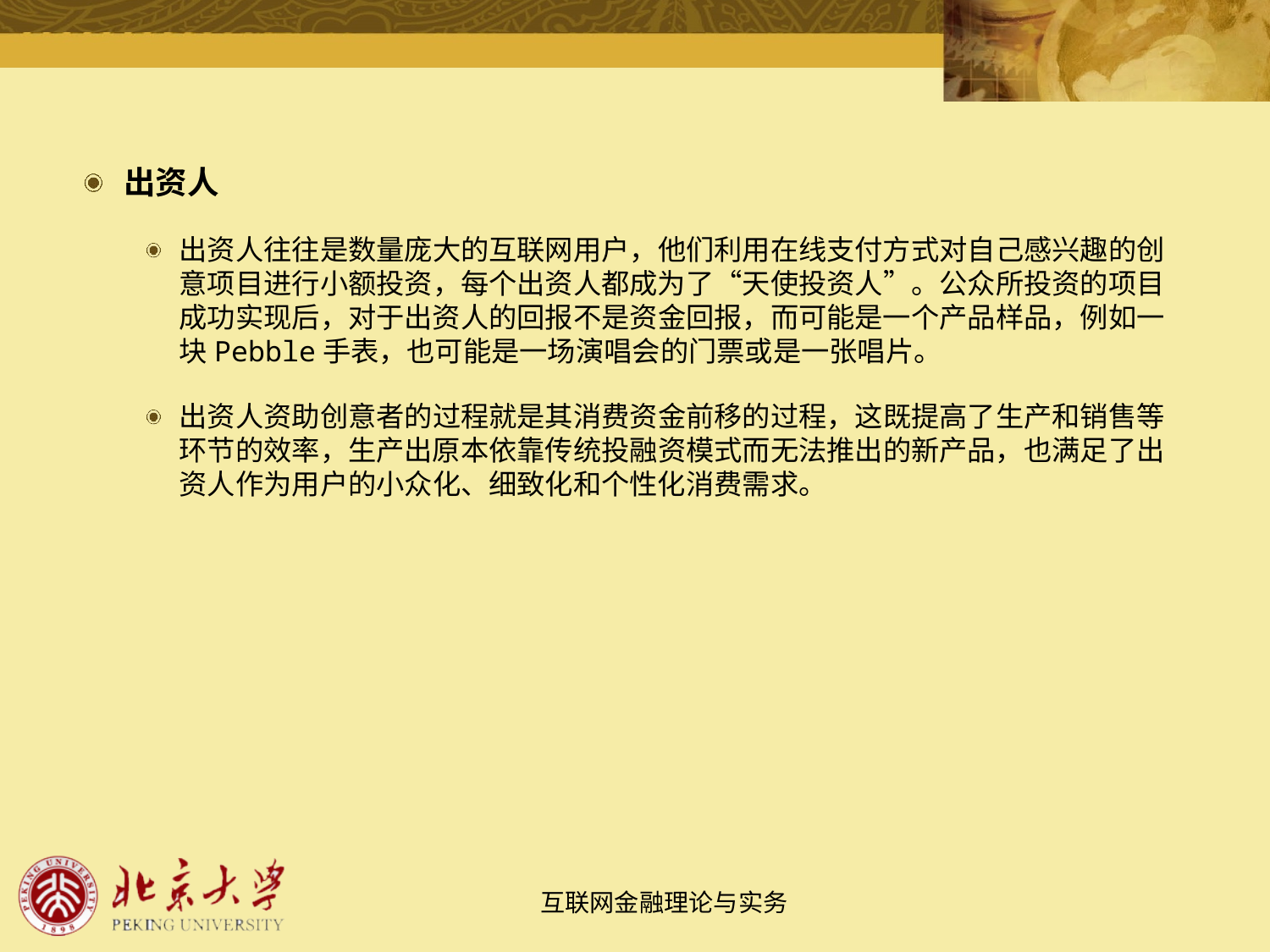

出资人
出资人往往是数量庞大的互联网用户，他们利用在线支付方式对自己感兴趣的创意项目进行小额投资，每个出资人都成为了“天使投资人”。公众所投资的项目成功实现后，对于出资人的回报不是资金回报，而可能是一个产品样品，例如一块Pebble手表，也可能是一场演唱会的门票或是一张唱片。
出资人资助创意者的过程就是其消费资金前移的过程，这既提高了生产和销售等环节的效率，生产出原本依靠传统投融资模式而无法推出的新产品，也满足了出资人作为用户的小众化、细致化和个性化消费需求。